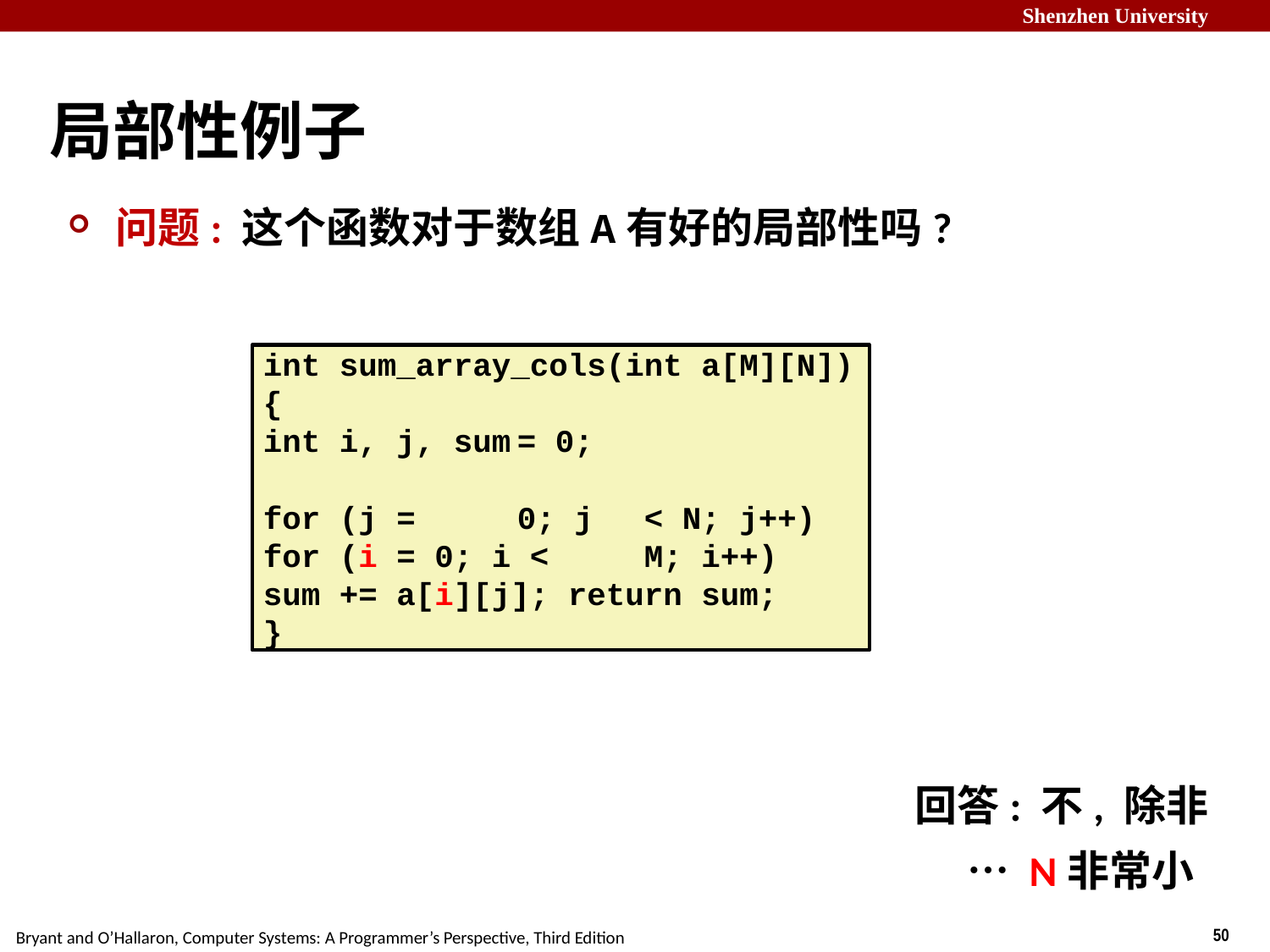

# 局部性例子
问题: 这个函数对于数组A有好的局部性吗?
int sum_array_cols(int a[M][N])
{
int i, j, sum	= 0;

for (j =	0; j	< N; j++) for (i = 0; i <	M; i++)
sum += a[i][j]; return sum;
}
回答: 不, 除非… N非常小